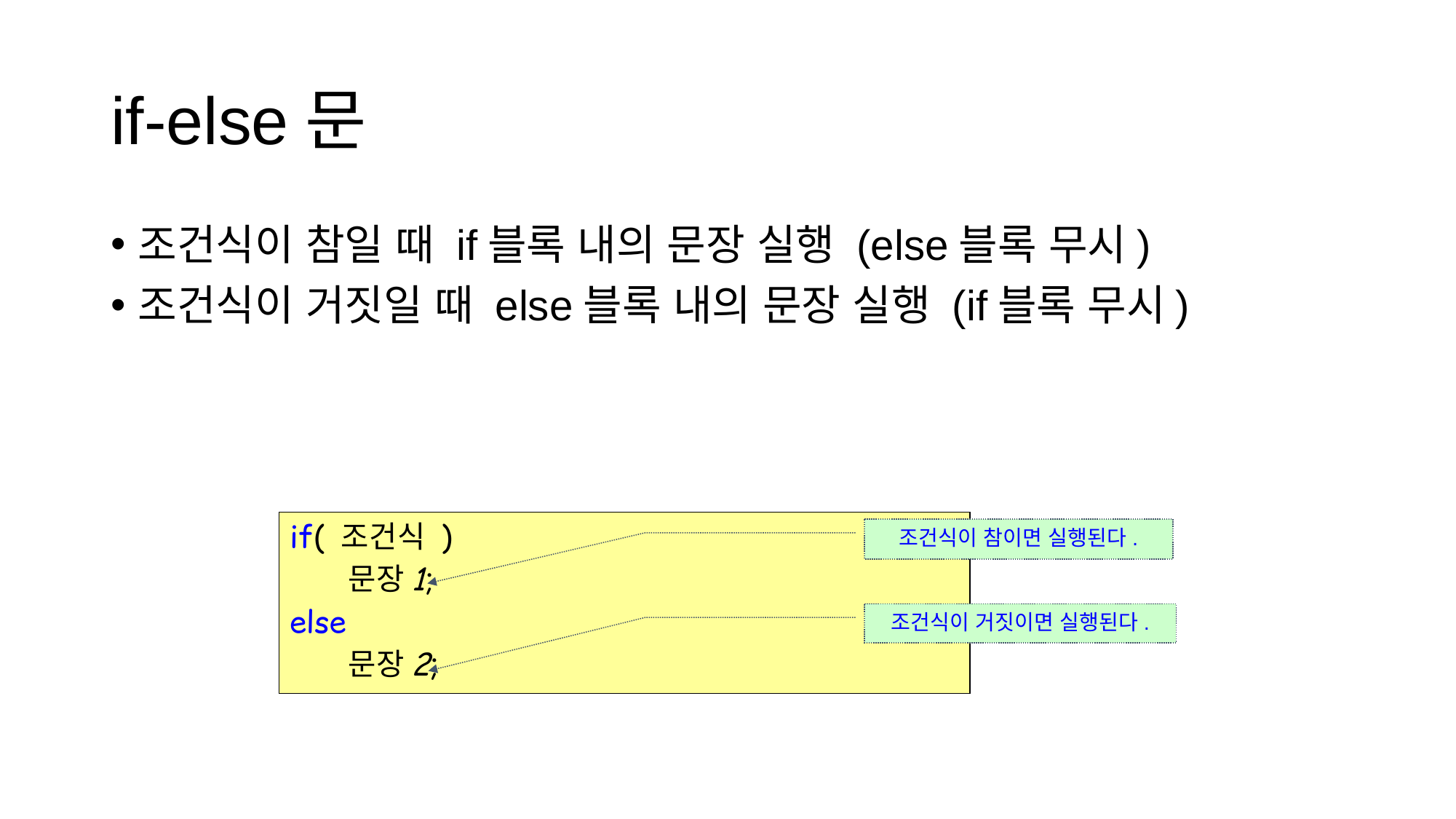

# if-else문
조건식이 참일 때 if블록 내의 문장 실행 (else블록 무시)
조건식이 거짓일 때 else블록 내의 문장 실행 (if블록 무시)
if( 조건식 )
      문장1;
else
      문장2;
조건식이 참이면 실행된다.
조건식이 거짓이면 실행된다.